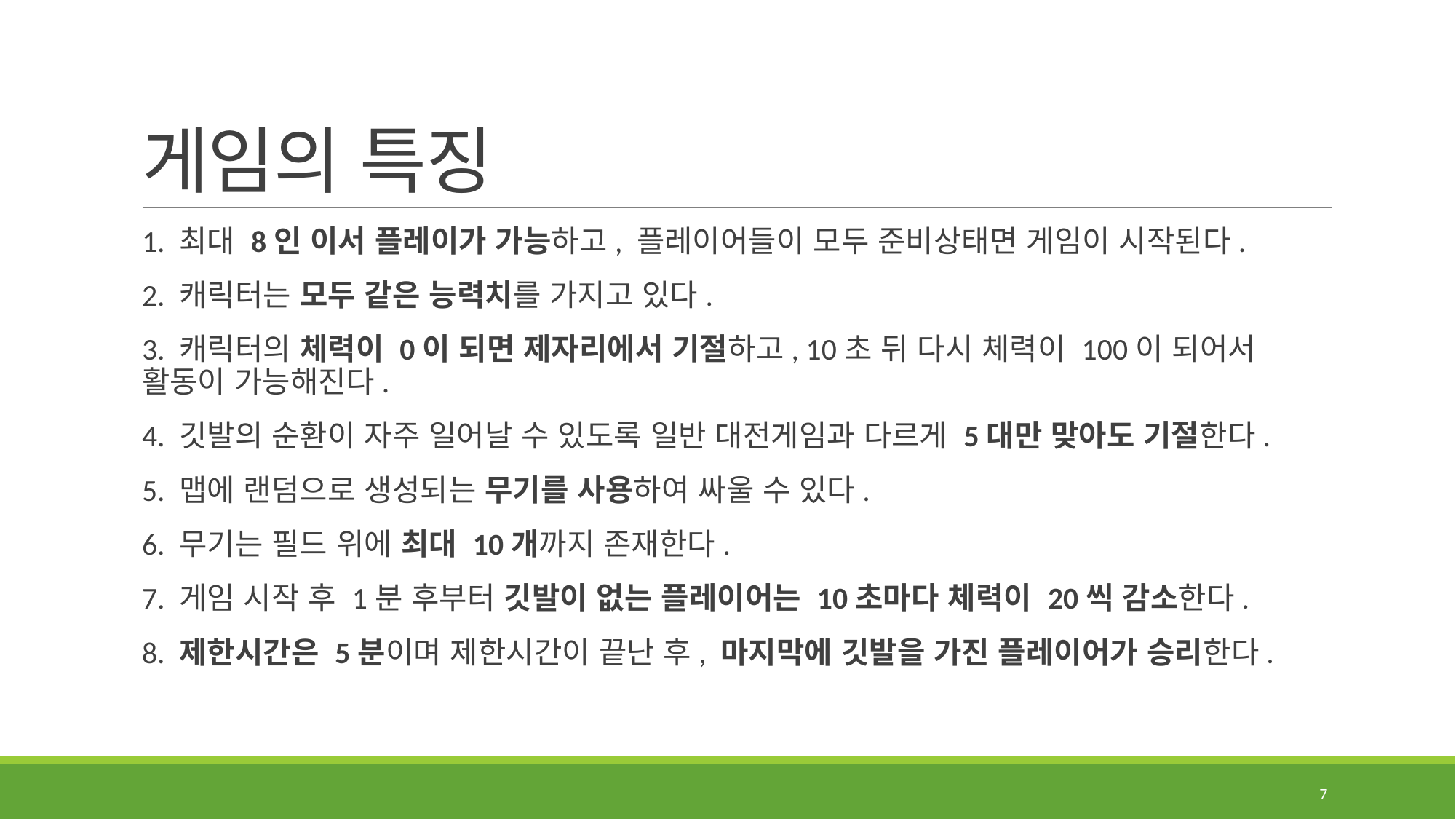

# 게임의 특징
1. 최대 8인 이서 플레이가 가능하고, 플레이어들이 모두 준비상태면 게임이 시작된다.
2. 캐릭터는 모두 같은 능력치를 가지고 있다.
3. 캐릭터의 체력이 0이 되면 제자리에서 기절하고, 10초 뒤 다시 체력이 100이 되어서 활동이 가능해진다.
4. 깃발의 순환이 자주 일어날 수 있도록 일반 대전게임과 다르게 5대만 맞아도 기절한다.
5. 맵에 랜덤으로 생성되는 무기를 사용하여 싸울 수 있다.
6. 무기는 필드 위에 최대 10개까지 존재한다.
7. 게임 시작 후 1분 후부터 깃발이 없는 플레이어는 10초마다 체력이 20씩 감소한다.
8. 제한시간은 5분이며 제한시간이 끝난 후, 마지막에 깃발을 가진 플레이어가 승리한다.
7